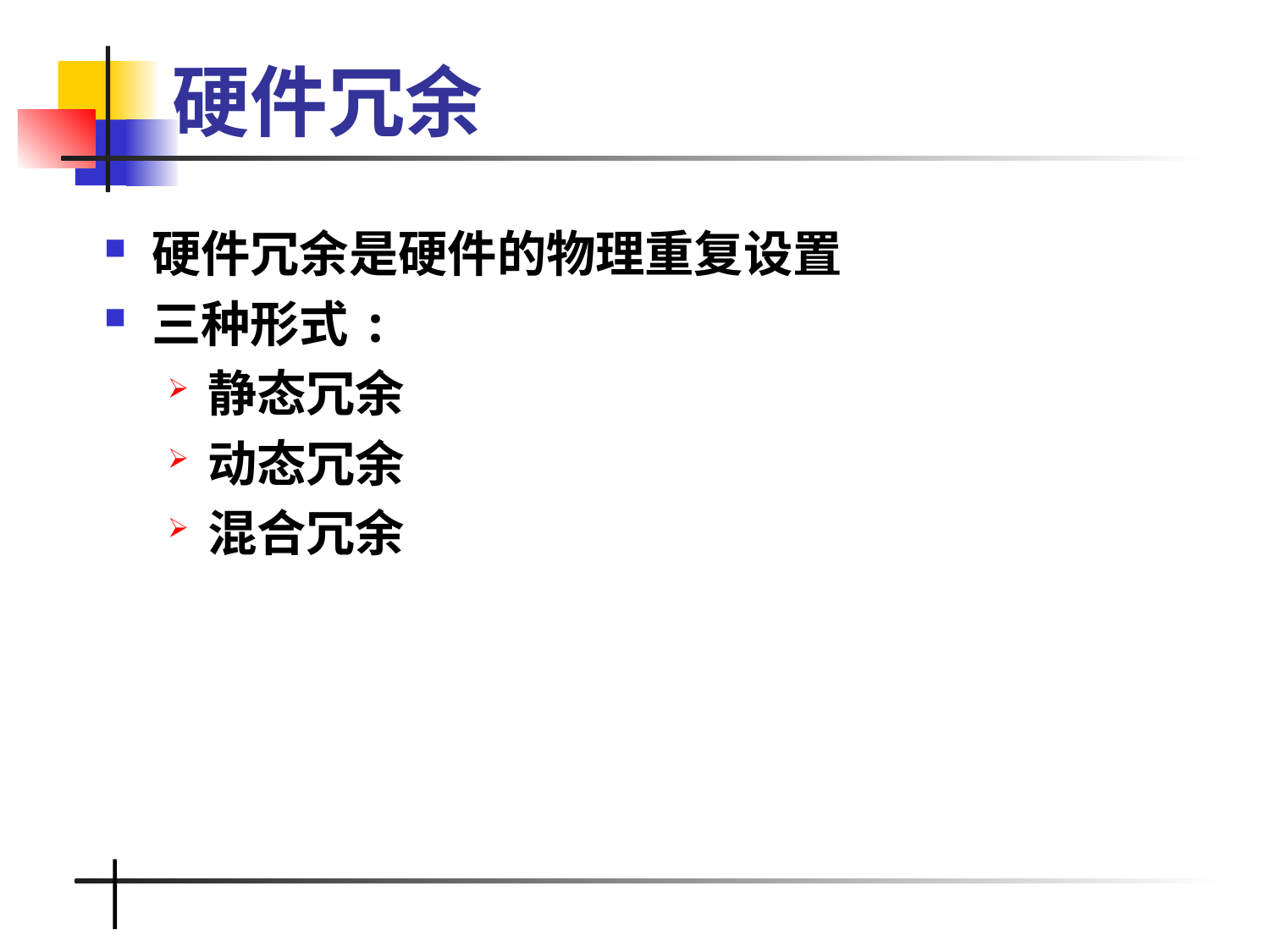

# 硬件冗余
硬件冗余是硬件的物理重复设置
三种形式:
静态冗余
动态冗余
混合冗余